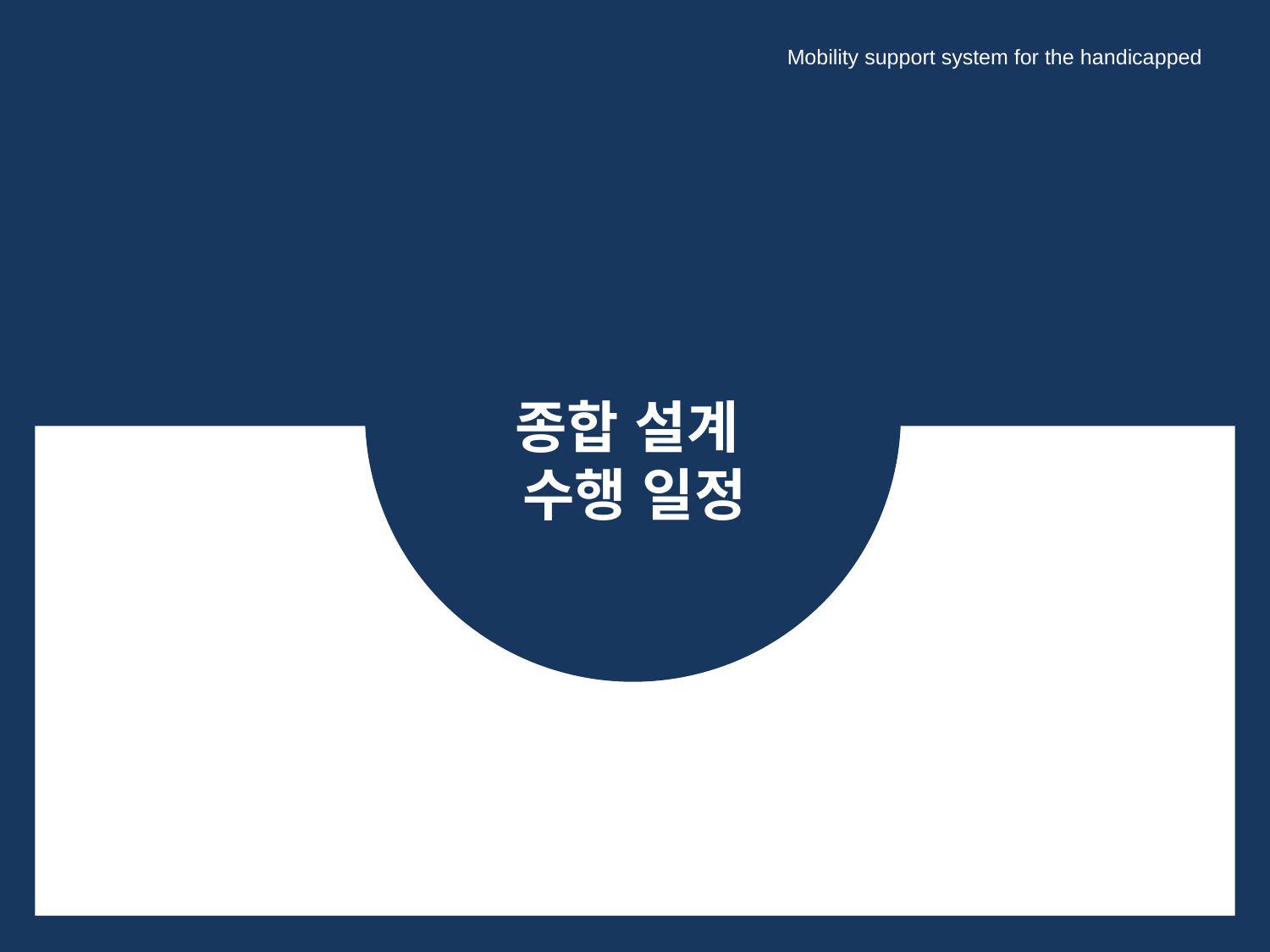

Mobility support system for the handicapped

종합 설계
수행 일정